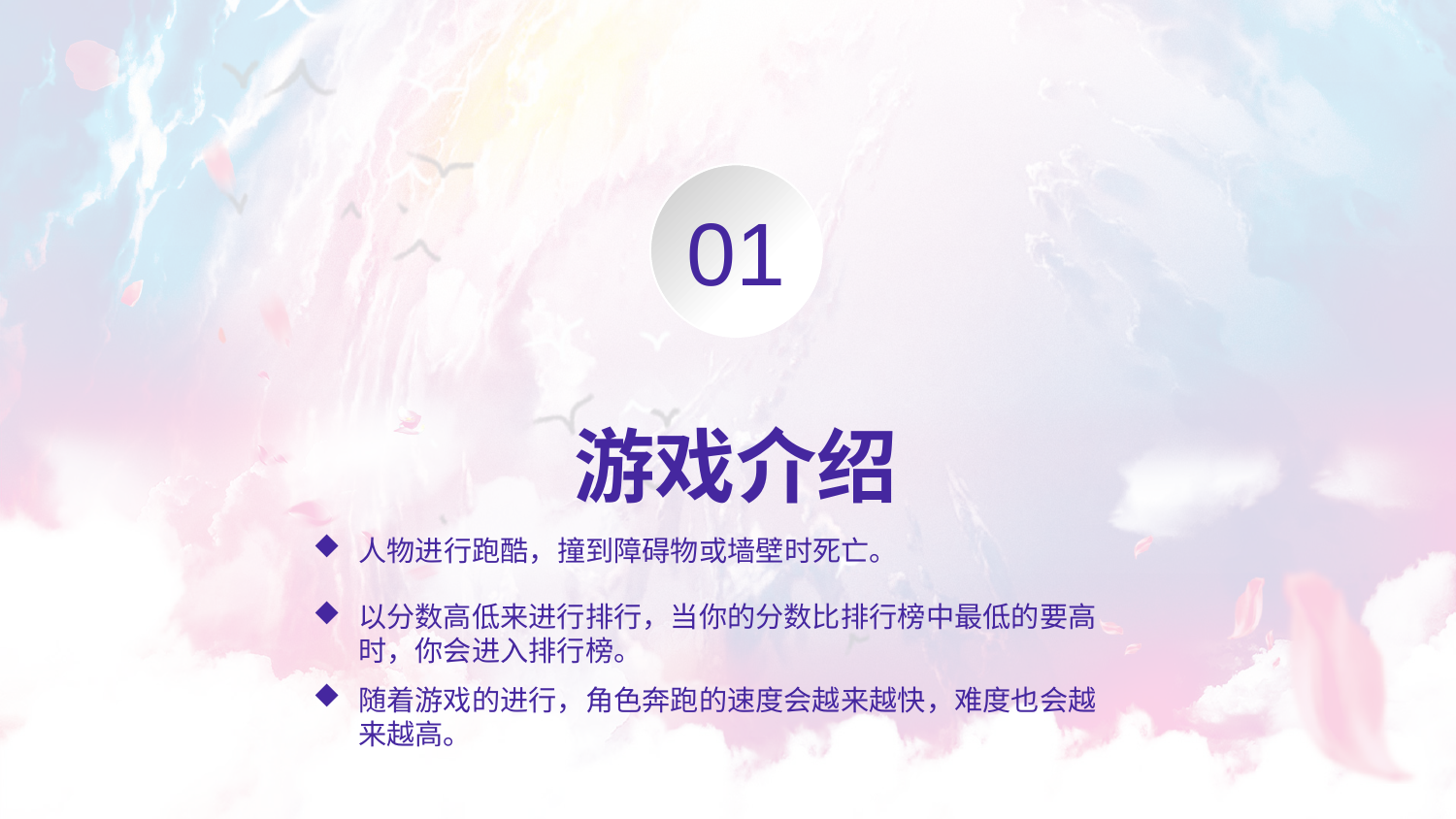

01
游戏介绍
人物进行跑酷，撞到障碍物或墙壁时死亡。
以分数高低来进行排行，当你的分数比排行榜中最低的要高时，你会进入排行榜。
随着游戏的进行，角色奔跑的速度会越来越快，难度也会越来越高。